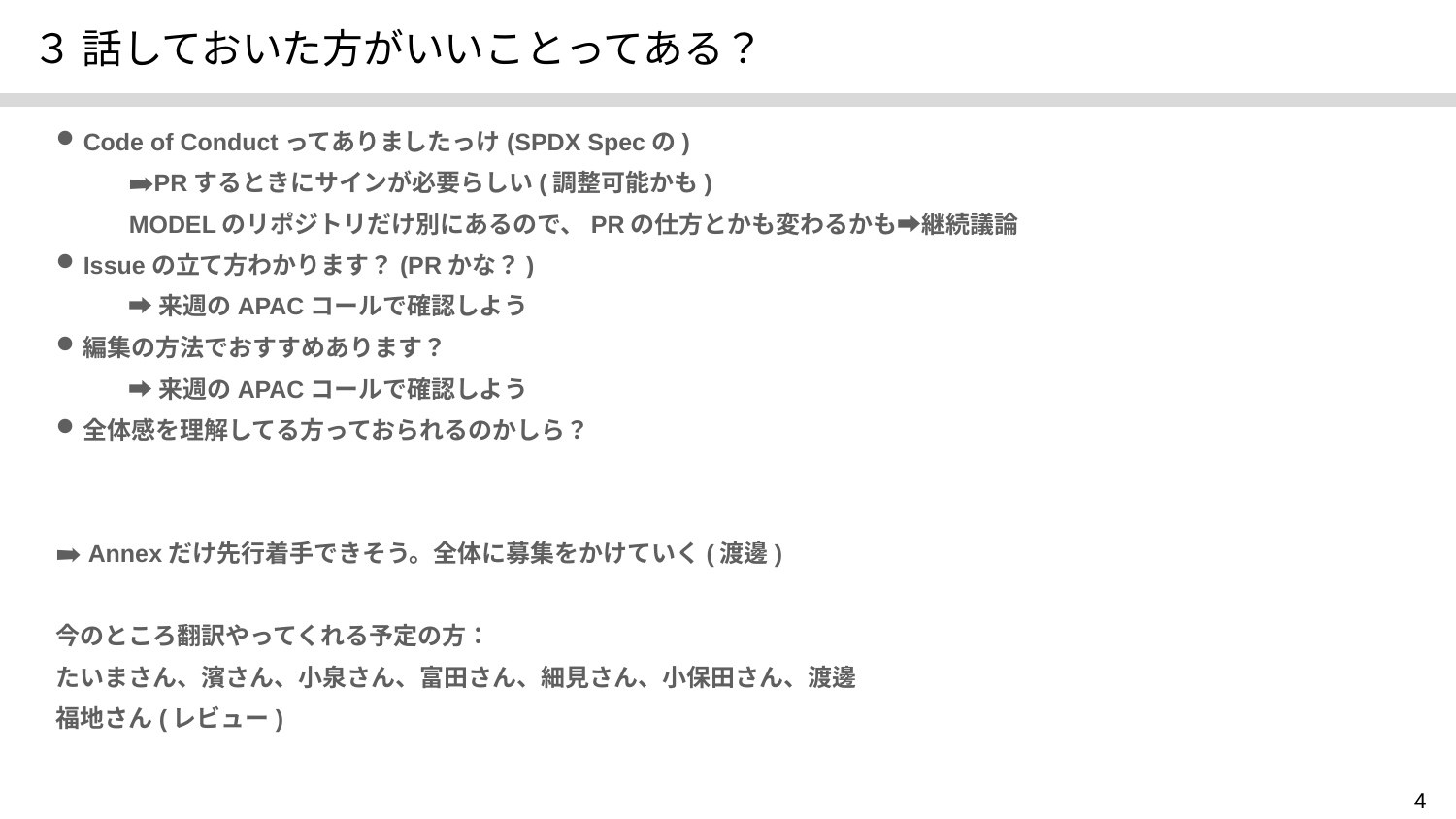

# ３ 話しておいた方がいいことってある？
Code of Conductってありましたっけ(SPDX Specの)
➡PRするときにサインが必要らしい(調整可能かも)
MODELのリポジトリだけ別にあるので、PRの仕方とかも変わるかも➡継続議論
Issueの立て方わかります？(PRかな？)
➡来週のAPACコールで確認しよう
編集の方法でおすすめあります？
➡来週のAPACコールで確認しよう
全体感を理解してる方っておられるのかしら？

➡ Annexだけ先行着手できそう。全体に募集をかけていく(渡邊)

今のところ翻訳やってくれる予定の方：
たいまさん、濱さん、小泉さん、富田さん、細見さん、小保田さん、渡邊
福地さん(レビュー)